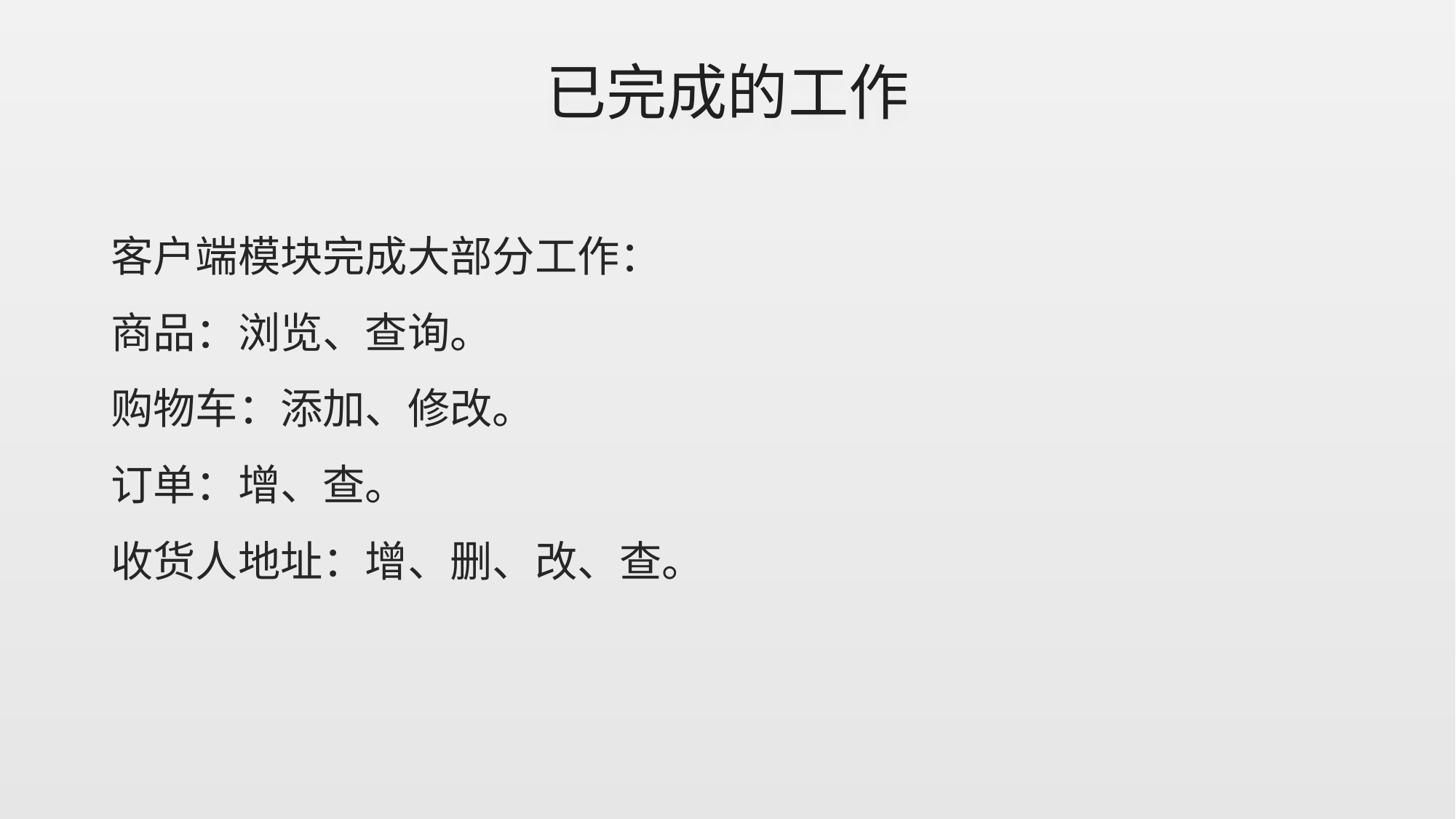

# 已完成的工作
客户端模块完成大部分工作：
商品：浏览、查询。
购物车：添加、修改。
订单：增、查。
收货人地址：增、删、改、查。